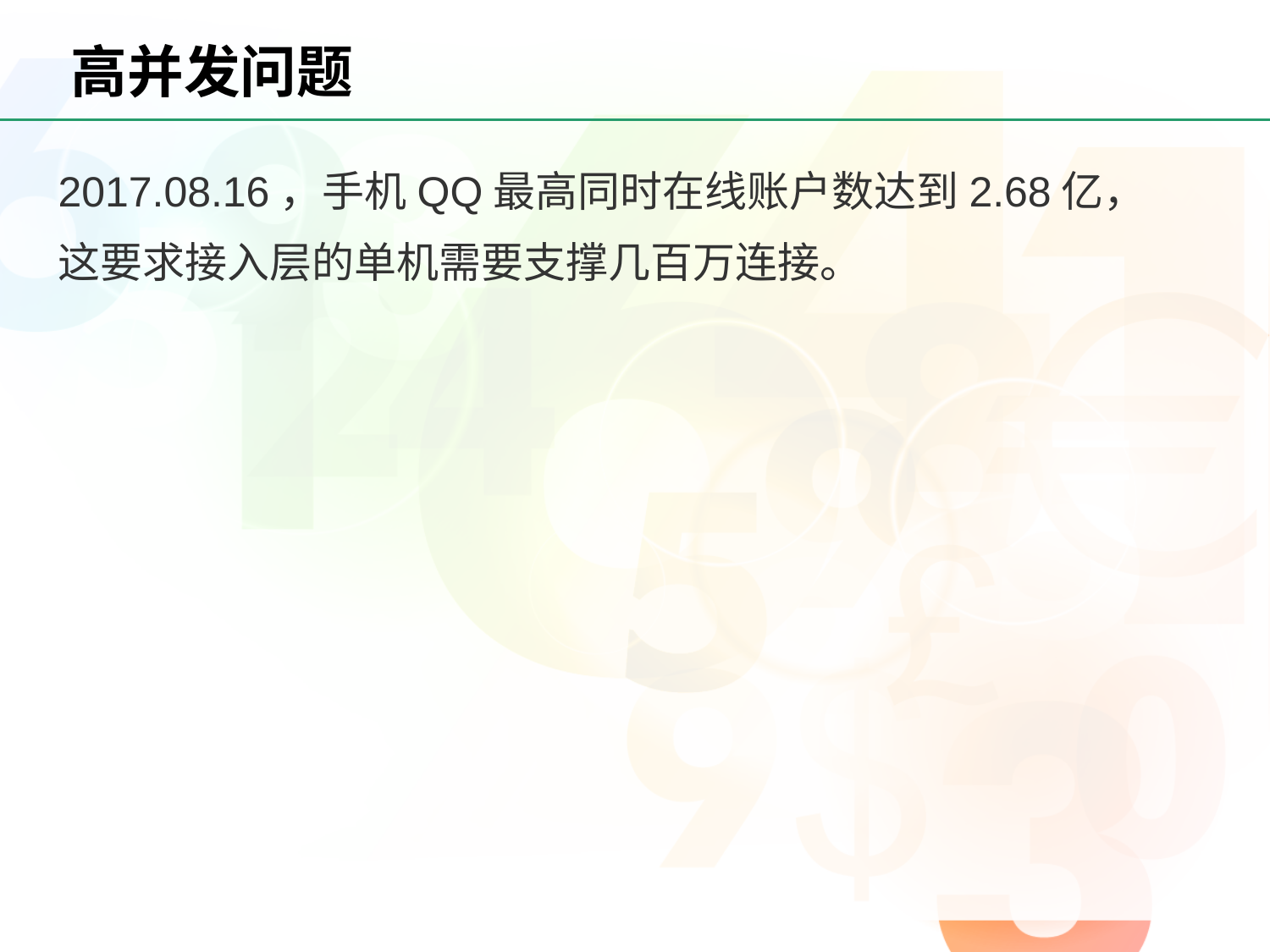

# 高并发问题
2017.08.16，手机QQ最高同时在线账户数达到2.68亿，
这要求接入层的单机需要支撑几百万连接。